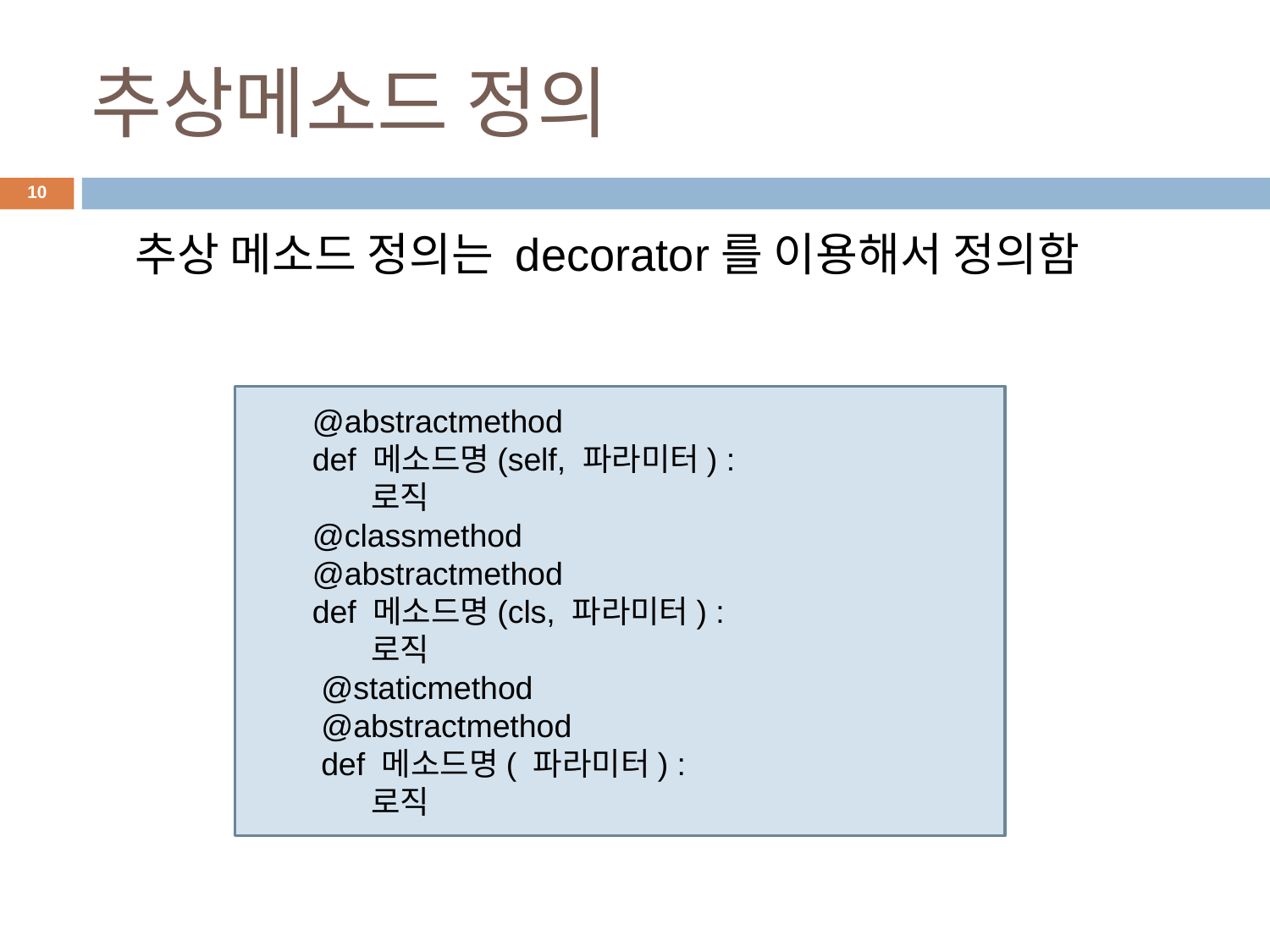

# 추상메소드 정의
10
추상 메소드 정의는 decorator를 이용해서 정의함

        @abstractmethod
        def 메소드명(self, 파라미터) :
                 로직
        @classmethod
        @abstractmethod
        def 메소드명(cls, 파라미터) :
                 로직
         @staticmethod
         @abstractmethod
         def 메소드명( 파라미터) :
                 로직